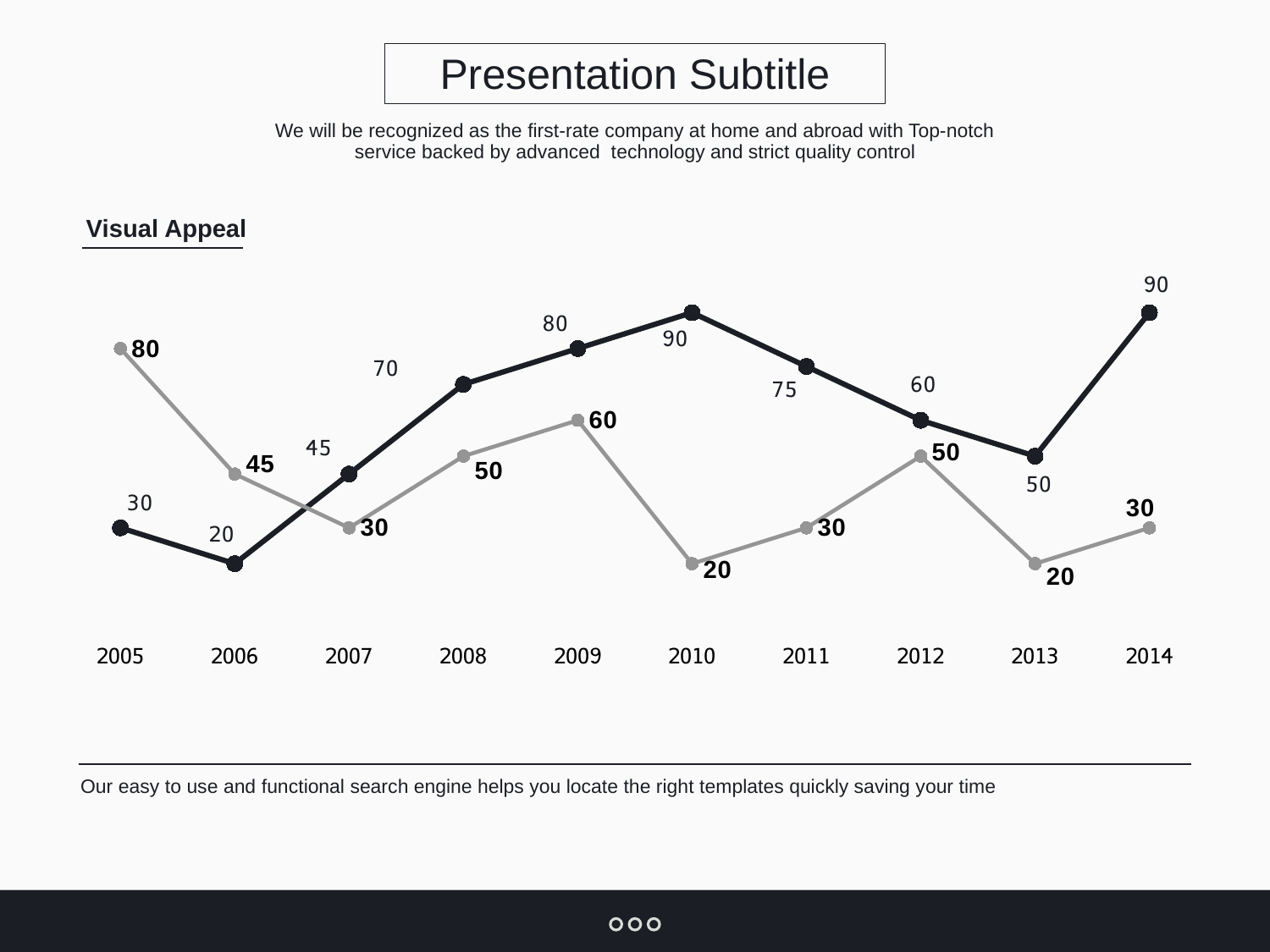

Presentation Subtitle

We will be recognized as the first-rate company at home and abroad with Top-notch service backed by advanced  technology and strict quality control
Visual Appeal

### Chart

| Category | 계열 1 | 계열 2 |
|---|---|---|
| 2005 | 30.0 | 80.0 |
| 2006 | 20.0 | 45.0 |
| 2007 | 45.0 | 30.0 |
| 2008 | 70.0 | 50.0 |
| 2009 | 80.0 | 60.0 |
| 2010 | 90.0 | 20.0 |
| 2011 | 75.0 | 30.0 |
| 2012 | 60.0 | 50.0 |
| 2013 | 50.0 | 20.0 |
| 2014 | 90.0 | 30.0 |
Our easy to use and functional search engine helps you locate the right templates quickly saving your time